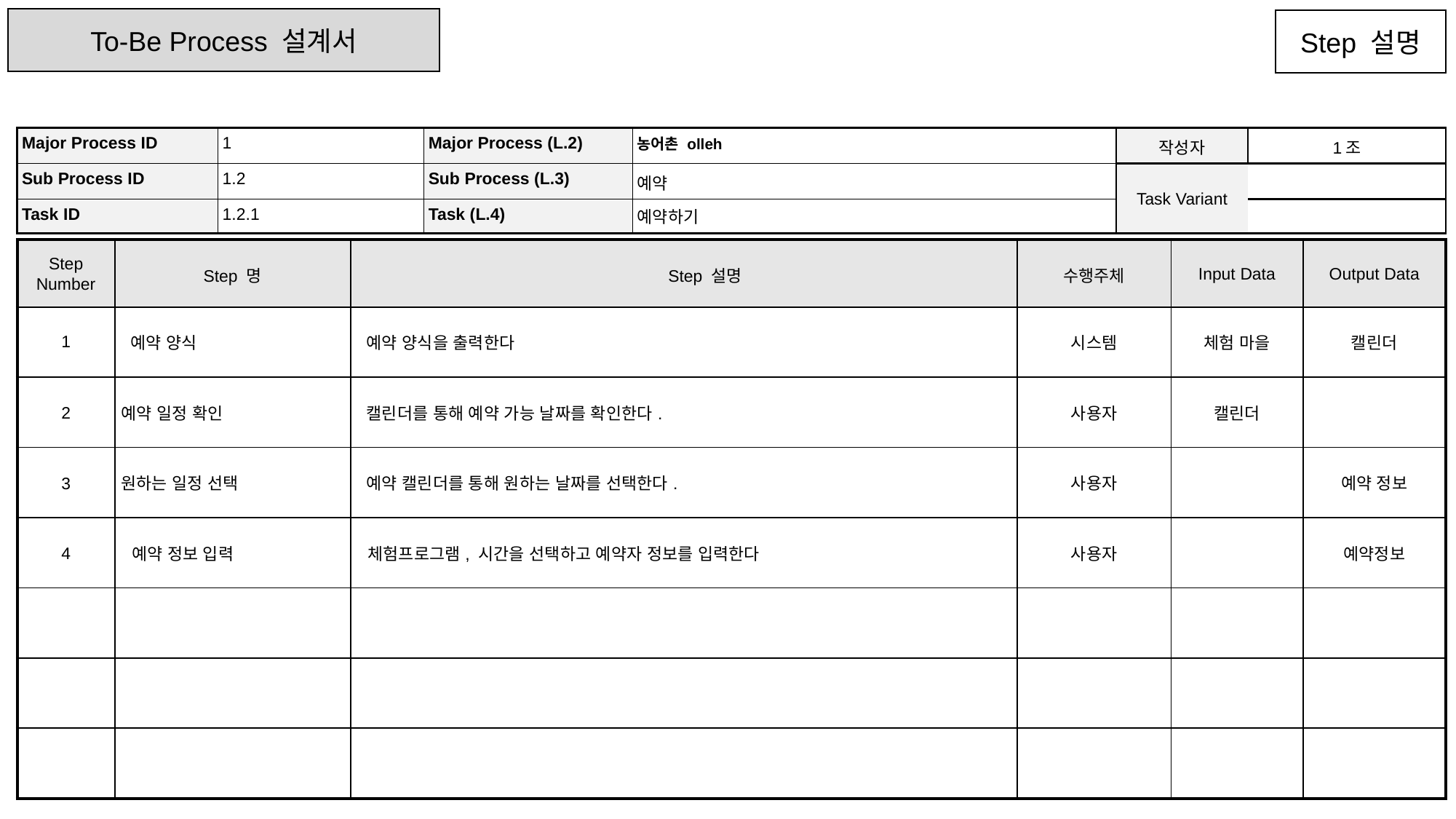

To-Be Process 설계서
Step 설명
| Major Process ID | 1 | Major Process (L.2) | 농어촌 olleh | 작성자 | 1조 |
| --- | --- | --- | --- | --- | --- |
| Sub Process ID | 1.2 | Sub Process (L.3) | 예약 | Task Variant |  |
| Task ID | 1.2.1 | Task (L.4) | 예약하기 |  |  |
| Step Number | Step 명 | Step 설명 | 수행주체 | Input Data | Output Data |
| --- | --- | --- | --- | --- | --- |
| 1 | 예약 양식 | 예약 양식을 출력한다 | 시스템 | 체험 마을 | 캘린더 |
| 2 | 예약 일정 확인 | 캘린더를 통해 예약 가능 날짜를 확인한다. | 사용자 | 캘린더 |  |
| 3 | 원하는 일정 선택 | 예약 캘린더를 통해 원하는 날짜를 선택한다. | 사용자 |  | 예약 정보 |
| 4 | 예약 정보 입력 | 체험프로그램, 시간을 선택하고 예약자 정보를 입력한다 | 사용자 |  | 예약정보 |
|  |  |  |  |  |  |
|  |  |  |  |  |  |
|  |  |  |  |  |  |